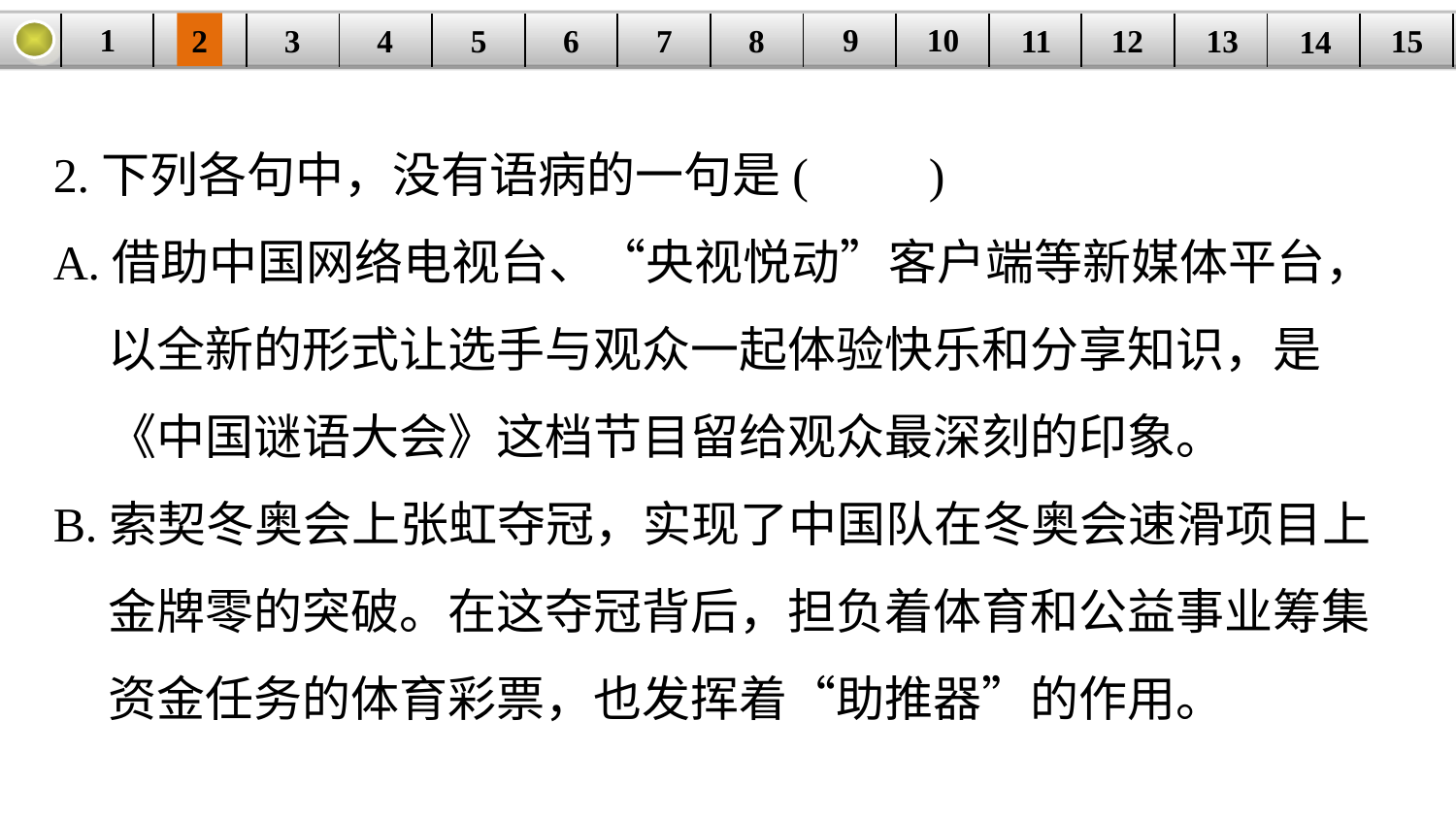

9
10
1
3
4
5
6
8
11
2
12
15
|  |  |  |  |  |  |  |  |  |  |  |  |  |  |  |
| --- | --- | --- | --- | --- | --- | --- | --- | --- | --- | --- | --- | --- | --- | --- |
7
13
14

2.下列各句中，没有语病的一句是(　　)
A.借助中国网络电视台、“央视悦动”客户端等新媒体平台，
    以全新的形式让选手与观众一起体验快乐和分享知识，是
    《中国谜语大会》这档节目留给观众最深刻的印象。
B.索契冬奥会上张虹夺冠，实现了中国队在冬奥会速滑项目上
    金牌零的突破。在这夺冠背后，担负着体育和公益事业筹集
    资金任务的体育彩票，也发挥着“助推器”的作用。